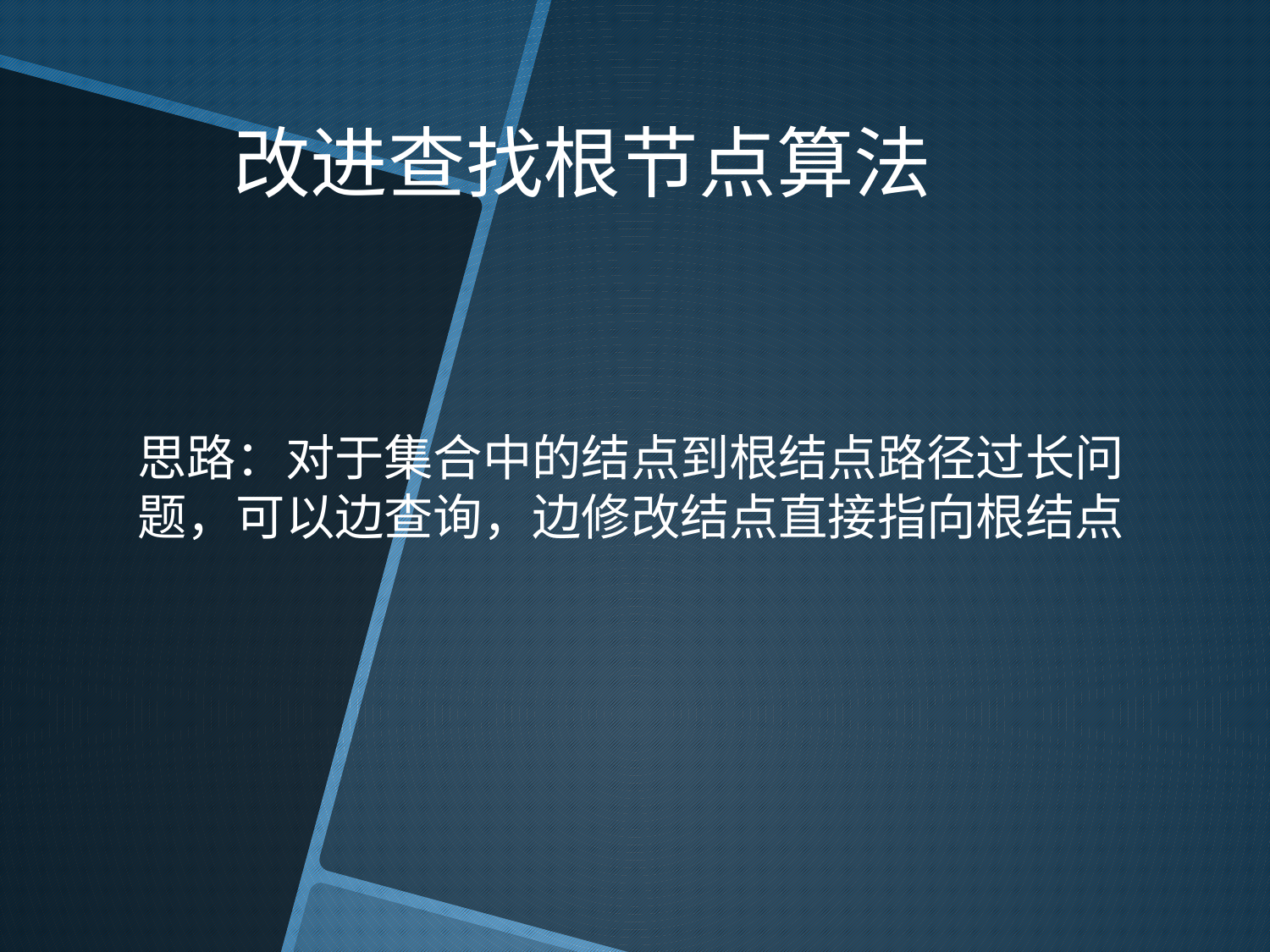

# 改进查找根节点算法
思路：对于集合中的结点到根结点路径过长问题，可以边查询，边修改结点直接指向根结点